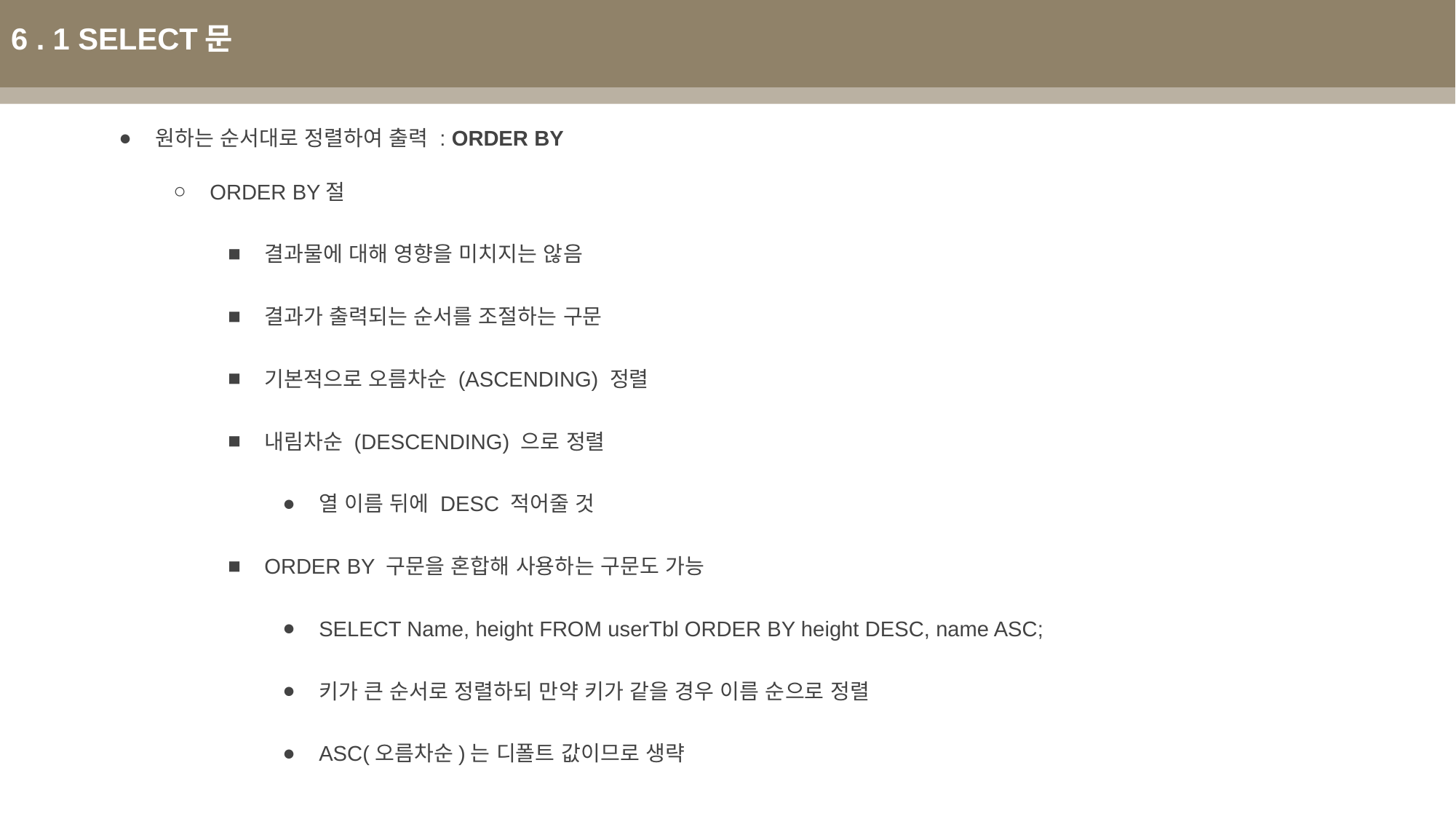

6 . 1 SELECT문
원하는 순서대로 정렬하여 출력 : ORDER BY
ORDER BY절
결과물에 대해 영향을 미치지는 않음
결과가 출력되는 순서를 조절하는 구문
기본적으로 오름차순 (ASCENDING) 정렬
내림차순 (DESCENDING) 으로 정렬
열 이름 뒤에 DESC 적어줄 것
ORDER BY 구문을 혼합해 사용하는 구문도 가능
SELECT Name, height FROM userTbl ORDER BY height DESC, name ASC;
키가 큰 순서로 정렬하되 만약 키가 같을 경우 이름 순으로 정렬
ASC(오름차순)는 디폴트 값이므로 생략